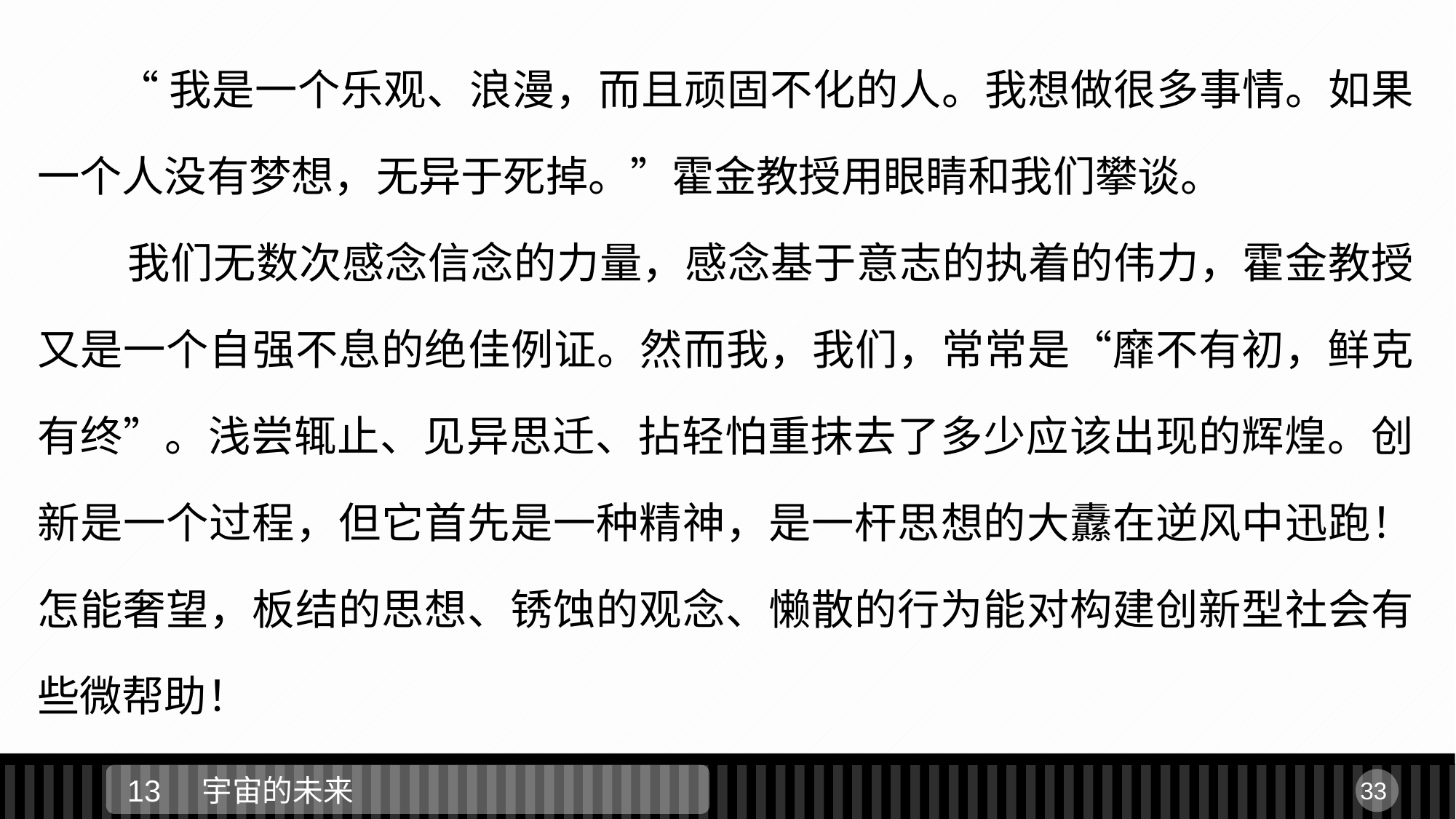

“我是一个乐观、浪漫，而且顽固不化的人。我想做很多事情。如果一个人没有梦想，无异于死掉。”霍金教授用眼睛和我们攀谈。
        我们无数次感念信念的力量，感念基于意志的执着的伟力，霍金教授又是一个自强不息的绝佳例证。然而我，我们，常常是“靡不有初，鲜克有终”。浅尝辄止、见异思迁、拈轻怕重抹去了多少应该出现的辉煌。创新是一个过程，但它首先是一种精神，是一杆思想的大纛在逆风中迅跑！怎能奢望，板结的思想、锈蚀的观念、懒散的行为能对构建创新型社会有些微帮助！